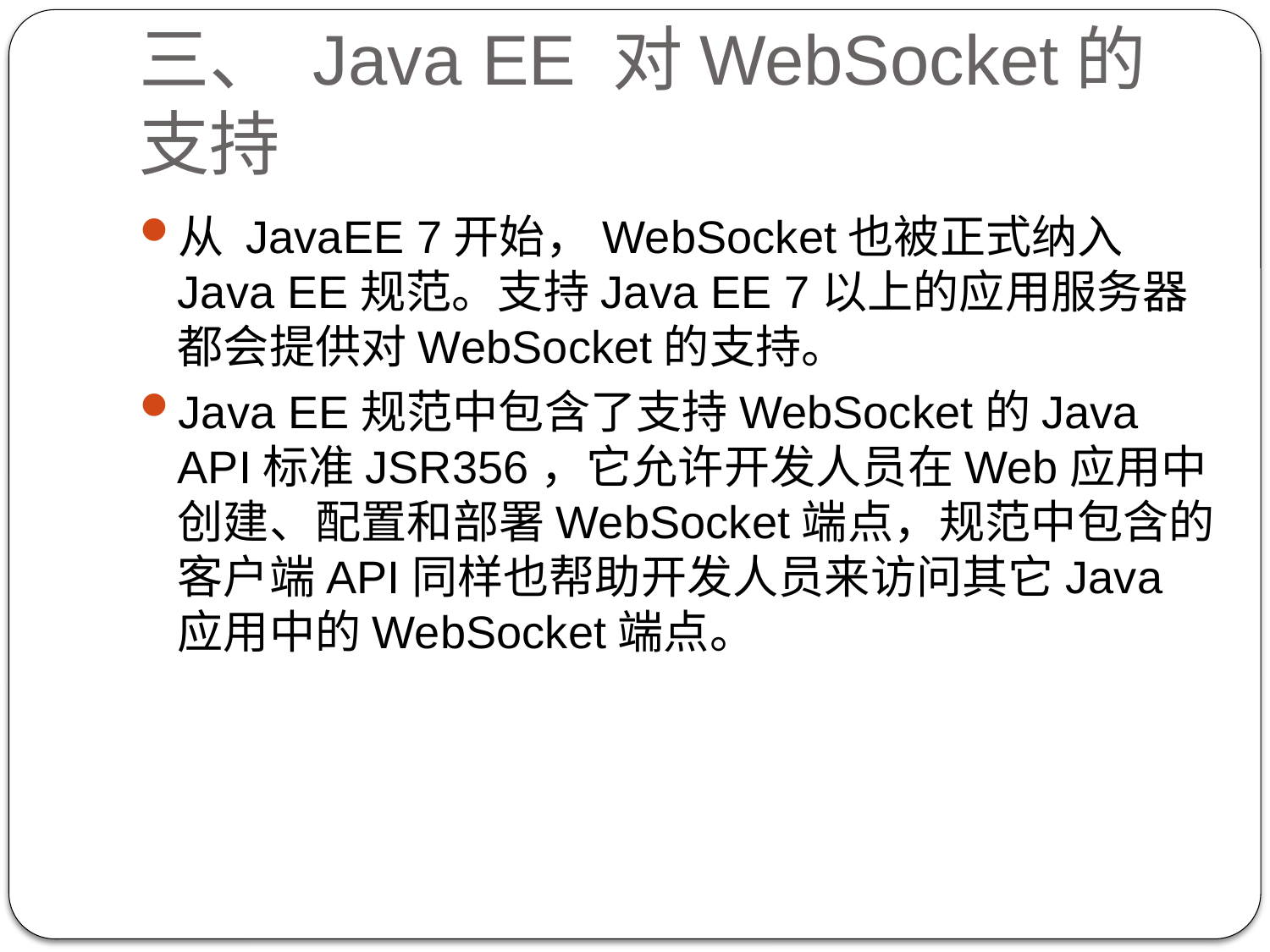

# 三、 Java EE 对WebSocket的支持
从 JavaEE 7开始，WebSocket也被正式纳入Java EE规范。支持Java EE 7以上的应用服务器都会提供对WebSocket的支持。
Java EE规范中包含了支持WebSocket的Java API标准JSR356，它允许开发人员在Web应用中创建、配置和部署WebSocket端点，规范中包含的客户端API同样也帮助开发人员来访问其它Java 应用中的WebSocket端点。